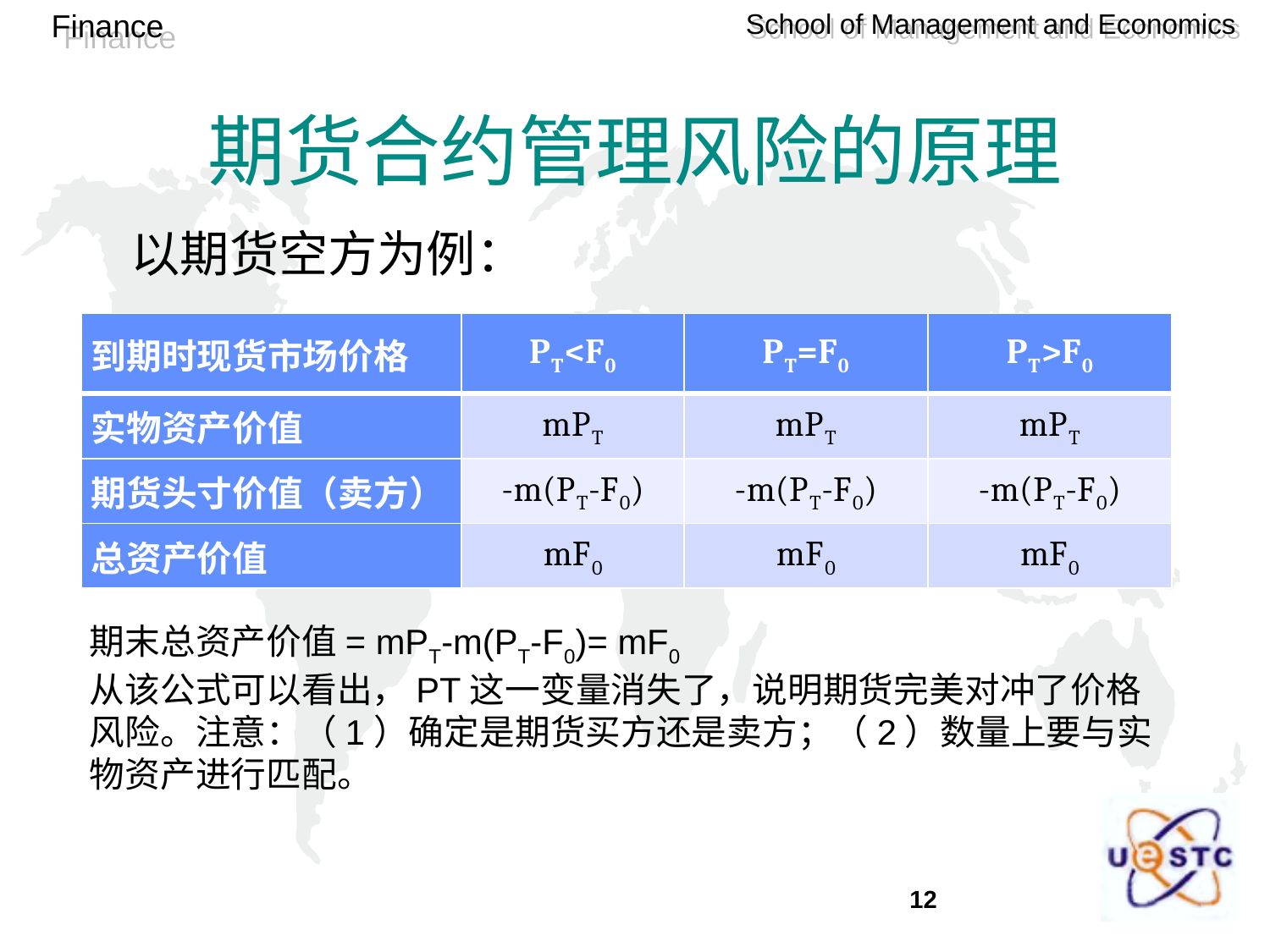

# 期货合约管理风险的原理
以期货空方为例：
| 到期时现货市场价格 | PT<F0 | PT=F0 | PT>F0 |
| --- | --- | --- | --- |
| 实物资产价值 | mPT | mPT | mPT |
| 期货头寸价值（卖方） | -m(PT-F0) | -m(PT-F0) | -m(PT-F0) |
| 总资产价值 | mF0 | mF0 | mF0 |
期末总资产价值= mPT-m(PT-F0)= mF0
从该公式可以看出，PT这一变量消失了，说明期货完美对冲了价格风险。注意：（1）确定是期货买方还是卖方；（2）数量上要与实物资产进行匹配。